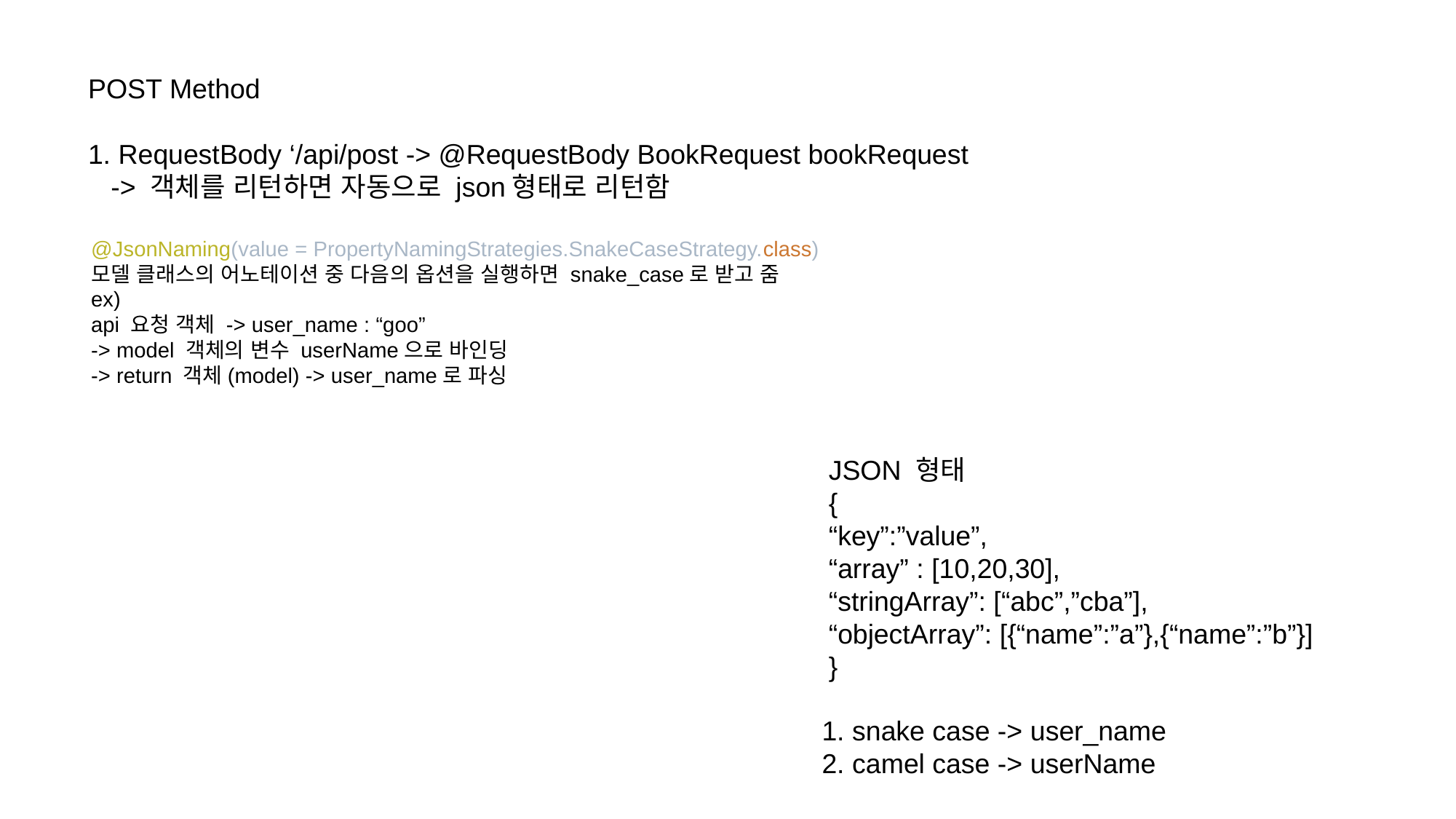

POST Method

1. RequestBody ‘/api/post -> @RequestBody BookRequest bookRequest
   -> 객체를 리턴하면 자동으로 json형태로 리턴함

@JsonNaming(value = PropertyNamingStrategies.SnakeCaseStrategy.class)
모델 클래스의 어노테이션 중 다음의 옵션을 실행하면 snake_case로 받고 줌
ex)
api 요청 객체 -> user_name : “goo”
-> model 객체의 변수 userName으로 바인딩
-> return 객체(model) -> user_name로 파싱
JSON 형태
{
“key”:”value”,
“array” : [10,20,30],
“stringArray”: [“abc”,”cba”],
“objectArray”: [{“name”:”a”},{“name”:”b”}]
}
1. snake case -> user_name
2. camel case -> userName